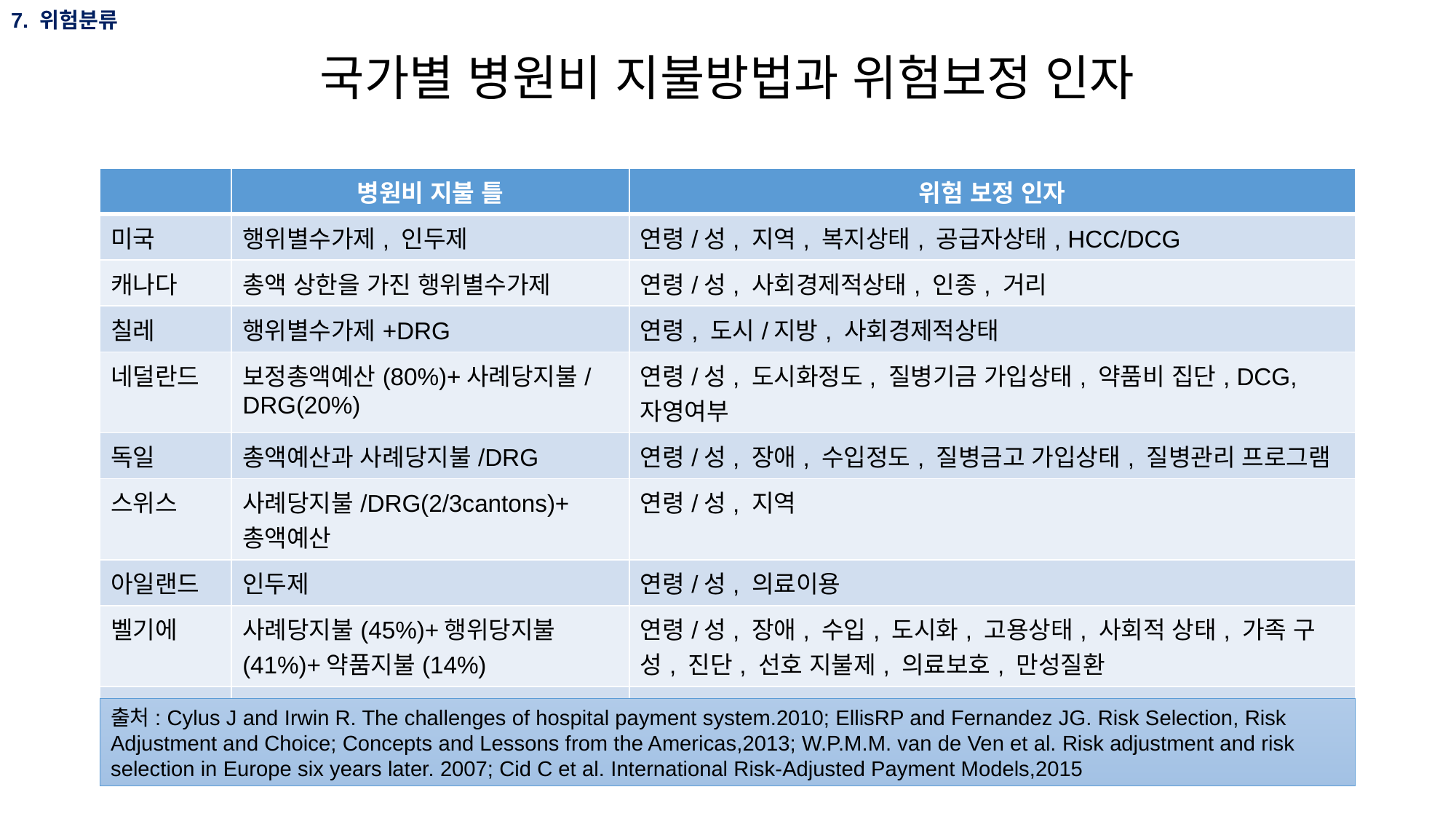

7. 위험분류
# 국가별 병원비 지불방법과 위험보정 인자
|  | 병원비 지불 틀 | 위험 보정 인자 |
| --- | --- | --- |
| 미국 | 행위별수가제, 인두제 | 연령/성, 지역, 복지상태, 공급자상태, HCC/DCG |
| 캐나다 | 총액 상한을 가진 행위별수가제 | 연령/성, 사회경제적상태, 인종, 거리 |
| 칠레 | 행위별수가제+DRG | 연령, 도시/지방, 사회경제적상태 |
| 네덜란드 | 보정총액예산(80%)+사례당지불/DRG(20%) | 연령/성, 도시화정도, 질병기금 가입상태, 약품비 집단, DCG, 자영여부 |
| 독일 | 총액예산과 사례당지불/DRG | 연령/성, 장애, 수입정도, 질병금고 가입상태, 질병관리 프로그램 |
| 스위스 | 사례당지불/DRG(2/3cantons)+총액예산 | 연령/성, 지역 |
| 아일랜드 | 인두제 | 연령/성, 의료이용 |
| 벨기에 | 사례당지불(45%)+행위당지불(41%)+약품지불(14%) | 연령/성, 장애, 수입, 도시화, 고용상태, 사회적 상태, 가족 구성, 진단, 선호 지불제, 의료보호, 만성질환 |
| 체코 | 선불총액예산(75%)+사례당지불(15%)+행위당지불(8%) | 연령/성 |
출처: Cylus J and Irwin R. The challenges of hospital payment system.2010; EllisRP and Fernandez JG. Risk Selection, Risk Adjustment and Choice; Concepts and Lessons from the Americas,2013; W.P.M.M. van de Ven et al. Risk adjustment and risk selection in Europe six years later. 2007; Cid C et al. International Risk-Adjusted Payment Models,2015